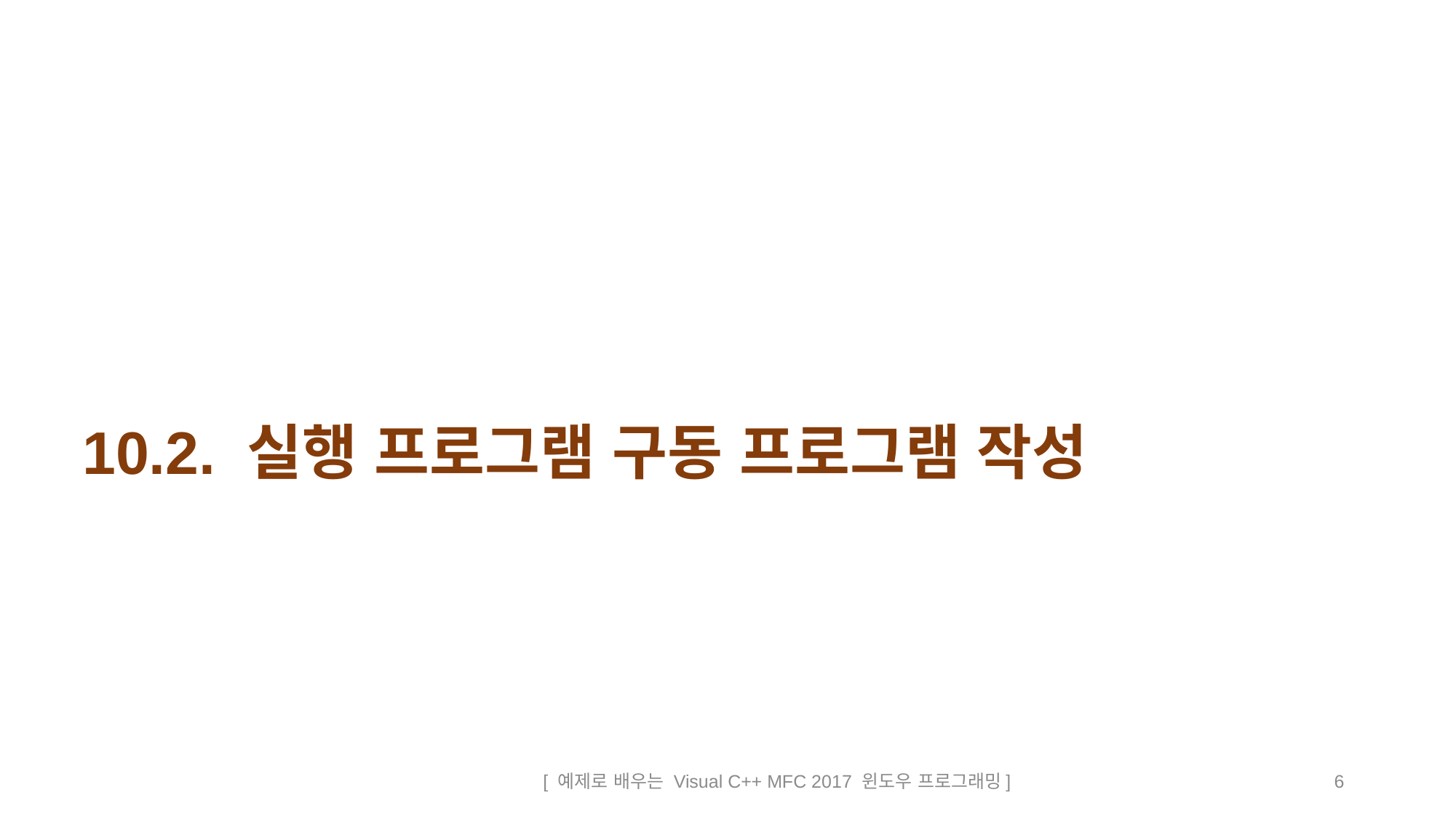

# 10.2. 실행 프로그램 구동 프로그램 작성
[ 예제로 배우는 Visual C++ MFC 2017 윈도우 프로그래밍]
6